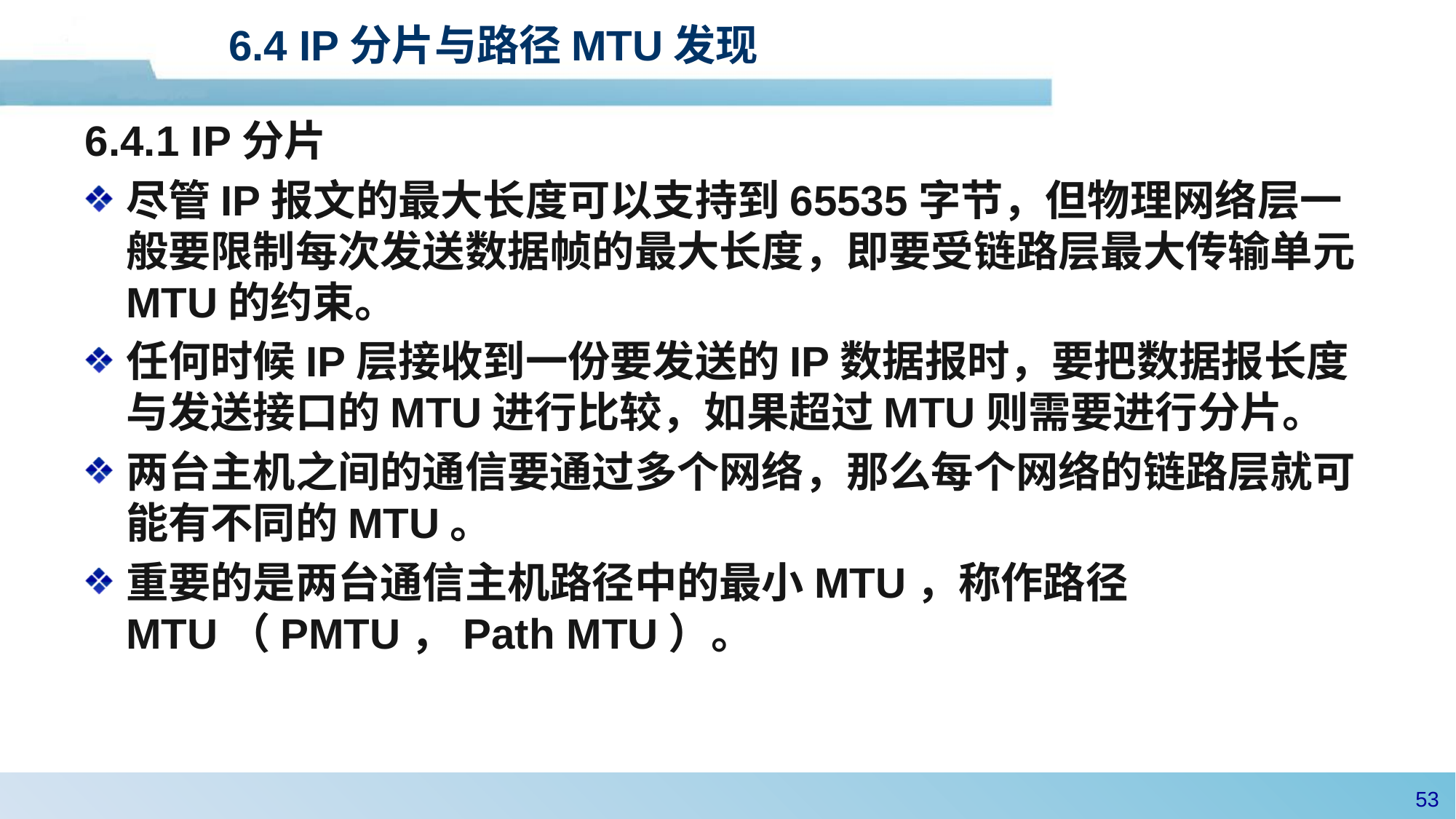

# 6.4 IP分片与路径MTU发现
6.4.1 IP分片
尽管IP报文的最大长度可以支持到65535字节，但物理网络层一般要限制每次发送数据帧的最大长度，即要受链路层最大传输单元MTU的约束。
任何时候IP层接收到一份要发送的IP数据报时，要把数据报长度与发送接口的MTU进行比较，如果超过MTU则需要进行分片。
两台主机之间的通信要通过多个网络，那么每个网络的链路层就可能有不同的MTU。
重要的是两台通信主机路径中的最小MTU，称作路径MTU（PMTU，Path MTU）。
53